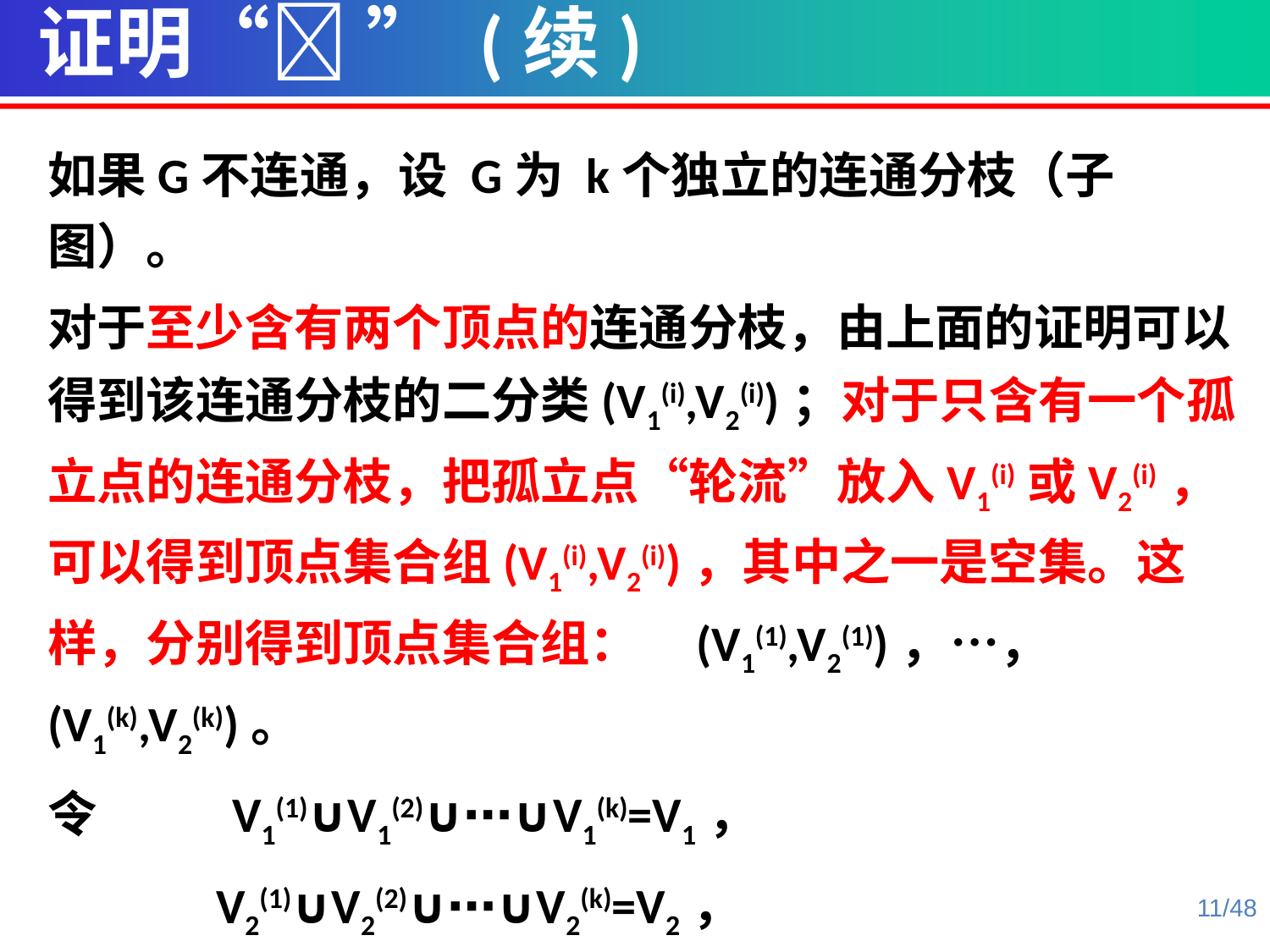

证明“⇐ ” (续)
如果G不连通，设 G为 k个独立的连通分枝（子图）。
对于至少含有两个顶点的连通分枝，由上面的证明可以得到该连通分枝的二分类(V1(i),V2(i))；对于只含有一个孤立点的连通分枝，把孤立点“轮流”放入V1(i)或V2(i)，可以得到顶点集合组(V1(i),V2(i))，其中之一是空集。这样，分别得到顶点集合组：    (V1(1),V2(1))，…，(V1(k),V2(k))。
令           V1(1)∪V1(2)∪⋯∪V1(k)=V1，
               V2(1)∪V2(2)∪⋯∪V2(k)=V2，
显然，V1 与V2 都非空，
所以，G是一个具有二分类（V1，V2）的二部图。
11/48